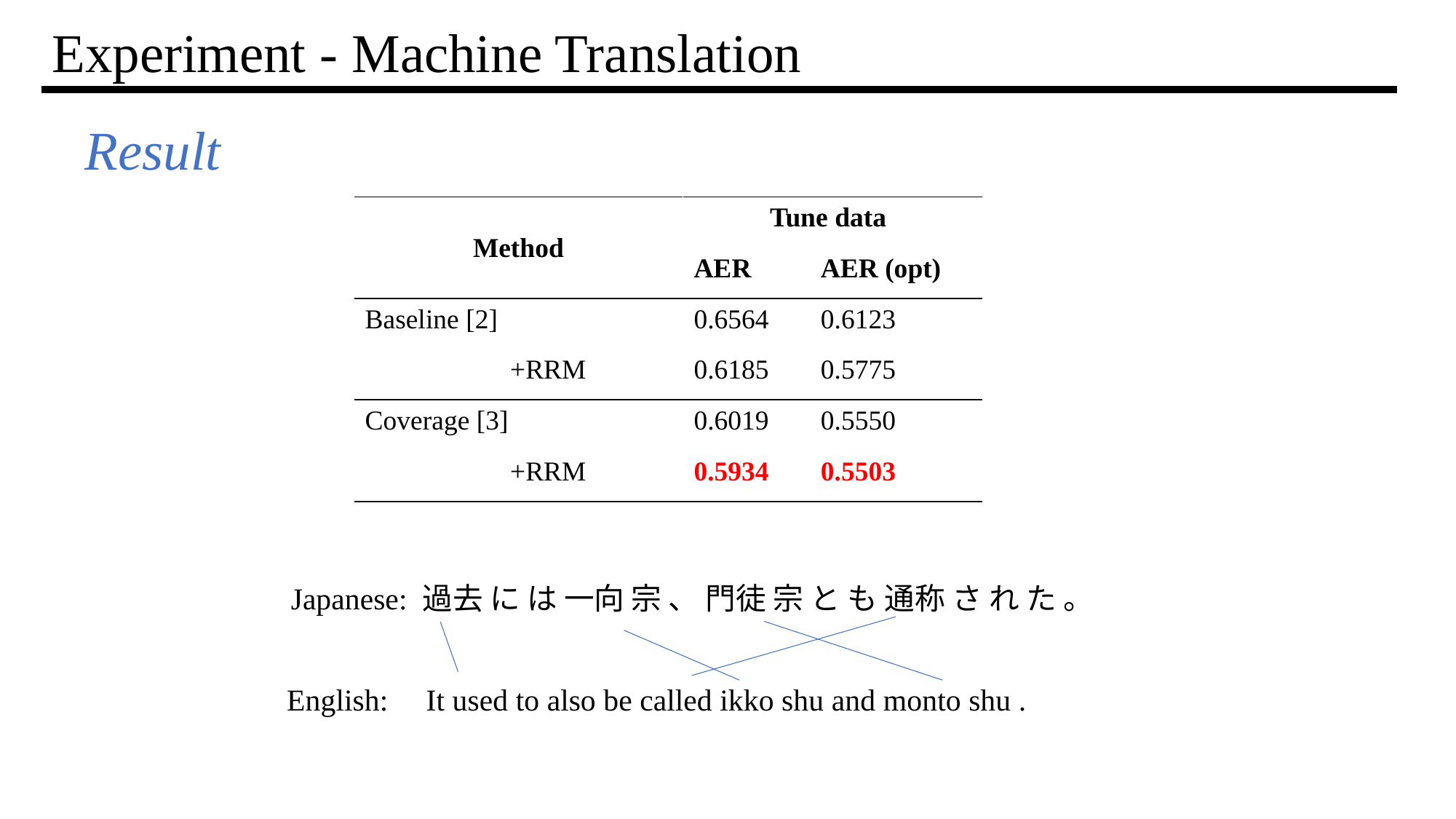

Experiment - Machine Translation
Result
| Method | Tune data |  |
| --- | --- | --- |
|  | AER | AER (opt) |
| Baseline [2] | 0.6564 | 0.6123 |
| +RRM | 0.6185 | 0.5775 |
| Coverage [3] | 0.6019 | 0.5550 |
| +RRM | 0.5934 | 0.5503 |
Japanese: 過去 に は 一向 宗 、 門徒 宗 と も 通称 さ れ た 。
English:     It used to also be called ikko shu and monto shu .